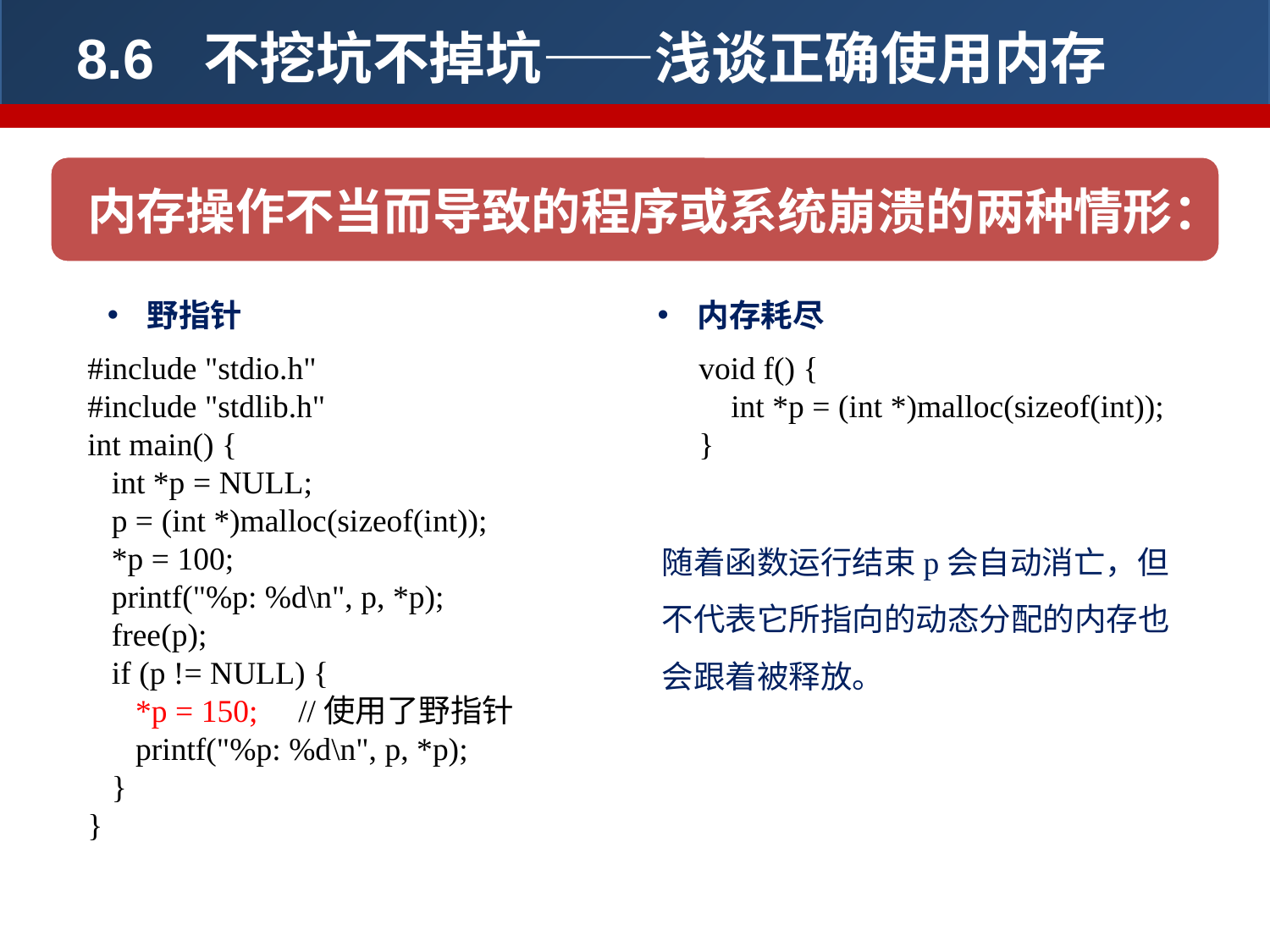

8.6	不挖坑不掉坑——浅谈正确使用内存
内存操作不当而导致的程序或系统崩溃的两种情形：
野指针
内存耗尽
#include "stdio.h"
#include "stdlib.h"
int main() {
   int *p = NULL;
   p = (int *)malloc(sizeof(int));
   *p = 100;
   printf("%p: %d\n", p, *p);
   free(p);
   if (p != NULL) {
      *p = 150;     //使用了野指针
      printf("%p: %d\n", p, *p);
   }
}
void f() {
    int *p = (int *)malloc(sizeof(int));
}
随着函数运行结束p会自动消亡，但不代表它所指向的动态分配的内存也会跟着被释放。